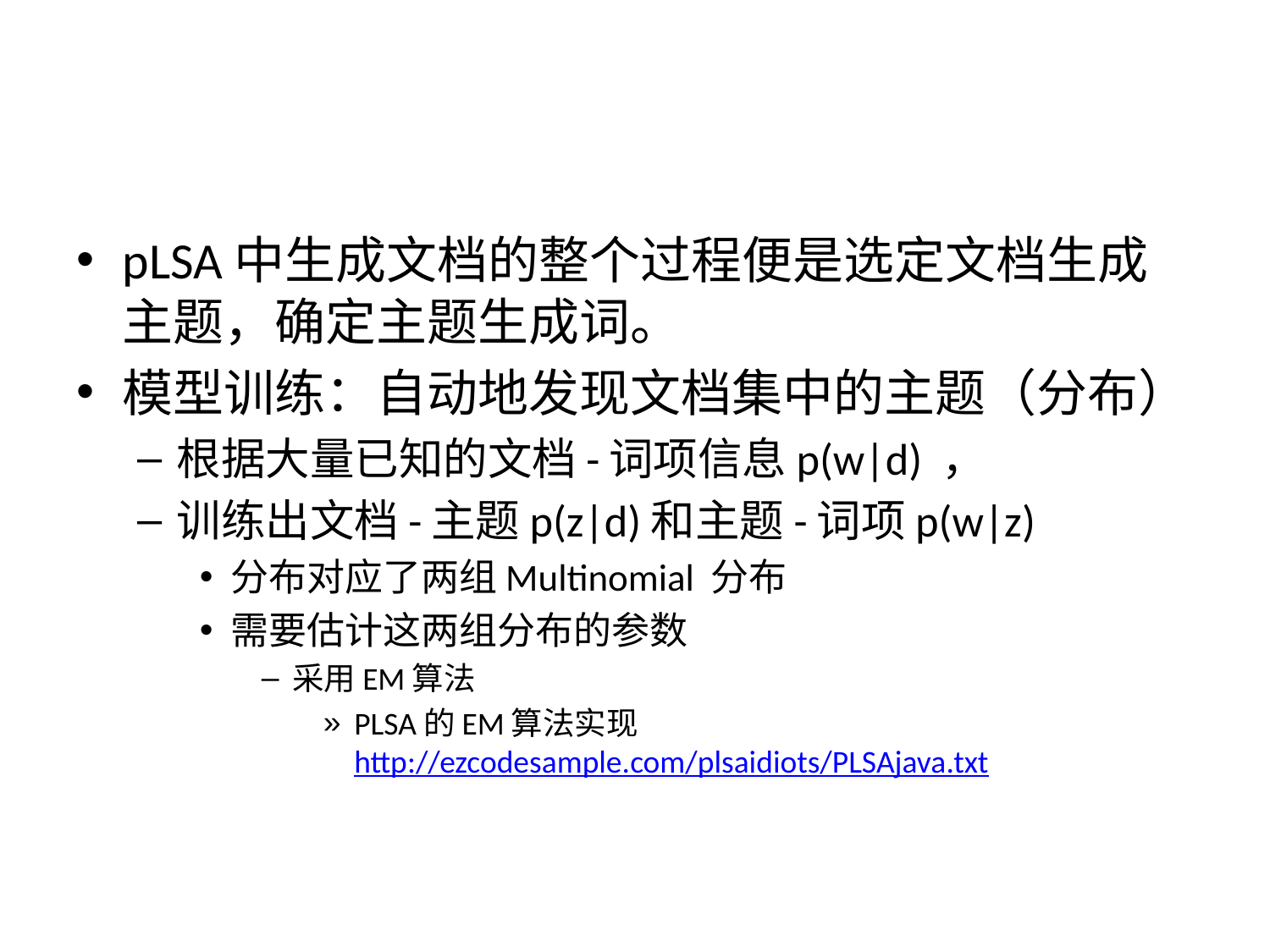

#
pLSA中生成文档的整个过程便是选定文档生成主题，确定主题生成词。
模型训练：自动地发现文档集中的主题（分布）
根据大量已知的文档-词项信息p(w|d) ，
训练出文档-主题p(z|d)和主题-词项p(w|z)
分布对应了两组Multinomial 分布
需要估计这两组分布的参数
采用EM算法
PLSA的EM算法实现 http://ezcodesample.com/plsaidiots/PLSAjava.txt